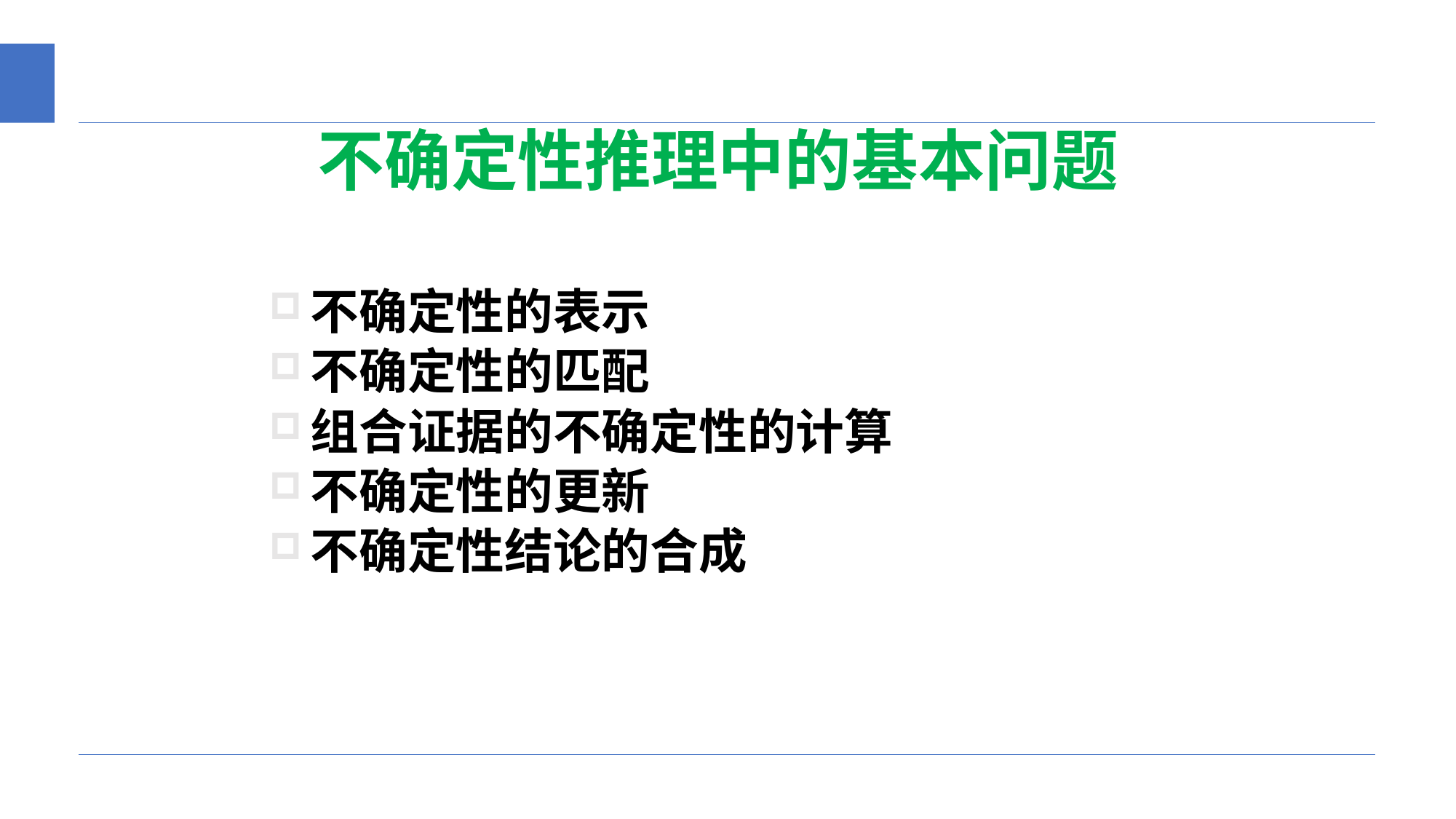

# 不确定性推理中的基本问题
不确定性的表示
不确定性的匹配
组合证据的不确定性的计算
不确定性的更新
不确定性结论的合成